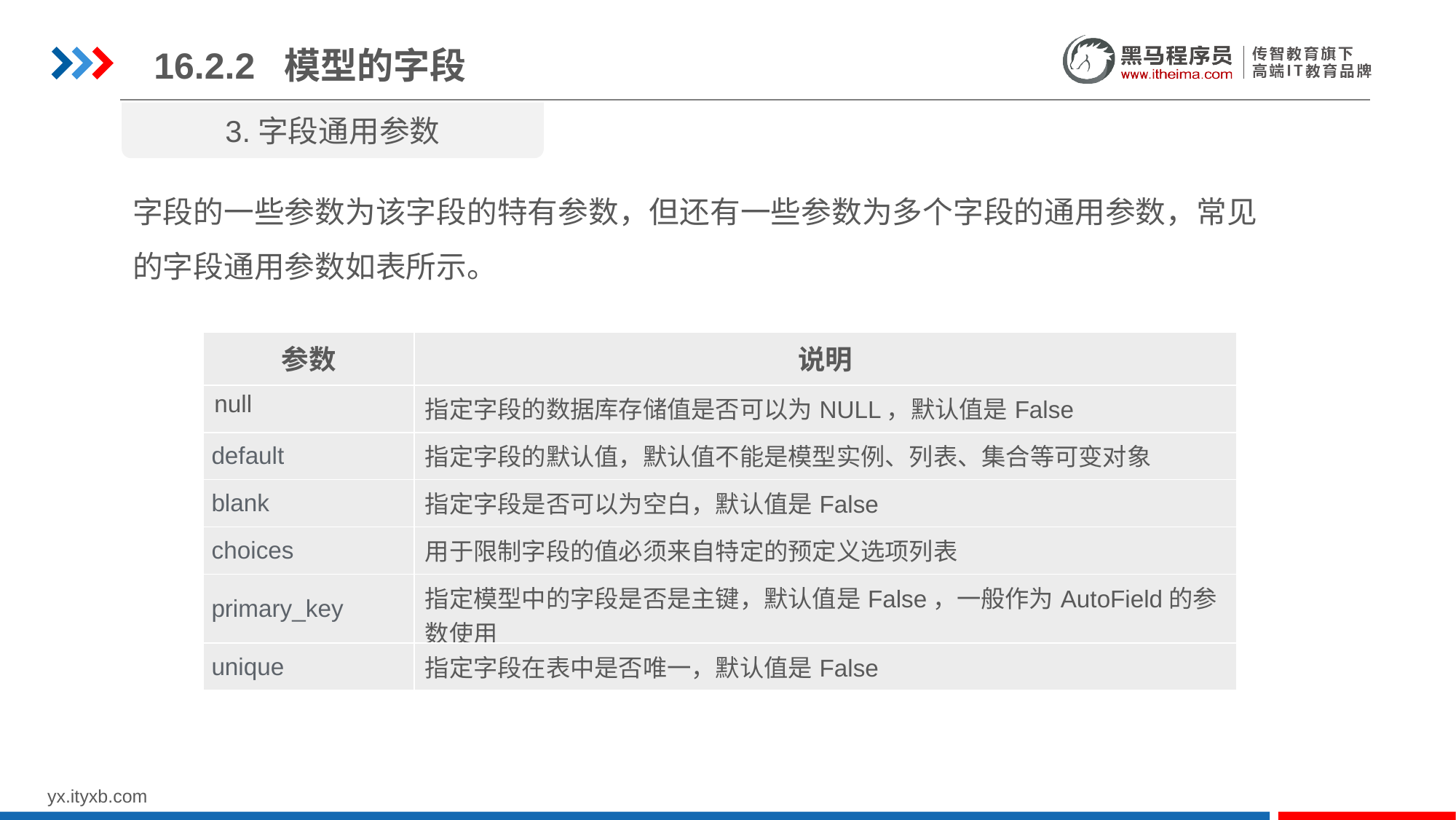

16.2.2  模型的字段

3.字段通用参数
字段的一些参数为该字段的特有参数，但还有一些参数为多个字段的通用参数，常见的字段通用参数如表所示。
| 参数 | 说明 |
| --- | --- |
| null | 指定字段的数据库存储值是否可以为NULL，默认值是False |
| default | 指定字段的默认值，默认值不能是模型实例、列表、集合等可变对象 |
| blank | 指定字段是否可以为空白，默认值是False |
| choices | 用于限制字段的值必须来自特定的预定义选项列表 |
| primary\_key | 指定模型中的字段是否是主键，默认值是False，一般作为AutoField的参数使用 |
| unique | 指定字段在表中是否唯一，默认值是False |